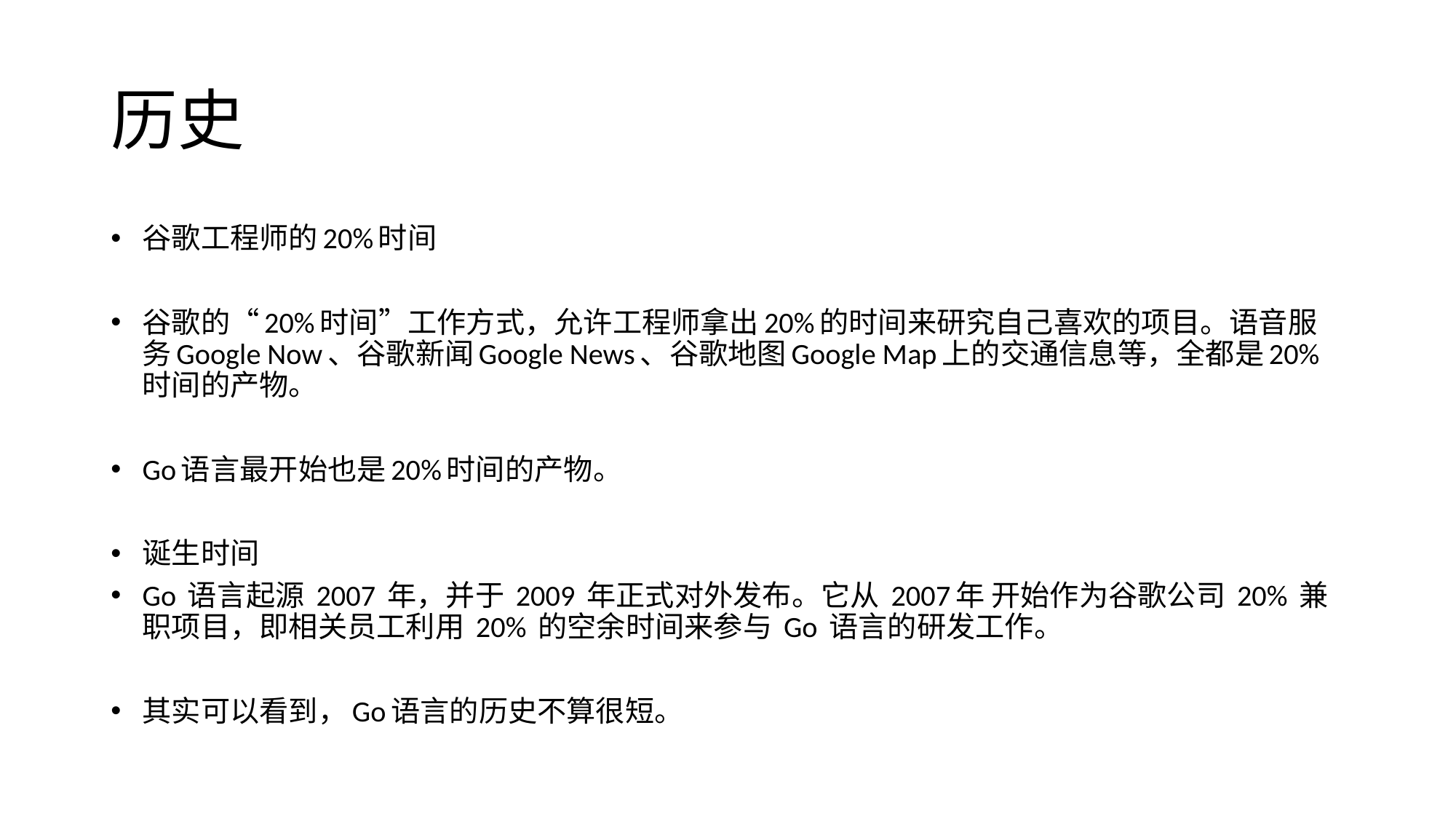

# 历史
谷歌工程师的20%时间

谷歌的“20%时间”工作方式，允许工程师拿出20%的时间来研究自己喜欢的项目。语音服务Google Now、谷歌新闻Google News、谷歌地图Google Map上的交通信息等，全都是20%时间的产物。

Go语言最开始也是20%时间的产物。

诞生时间
Go 语言起源 2007 年，并于 2009 年正式对外发布。它从 2007年 开始作为谷歌公司 20% 兼职项目，即相关员工利用 20% 的空余时间来参与 Go 语言的研发工作。

其实可以看到，Go语言的历史不算很短。